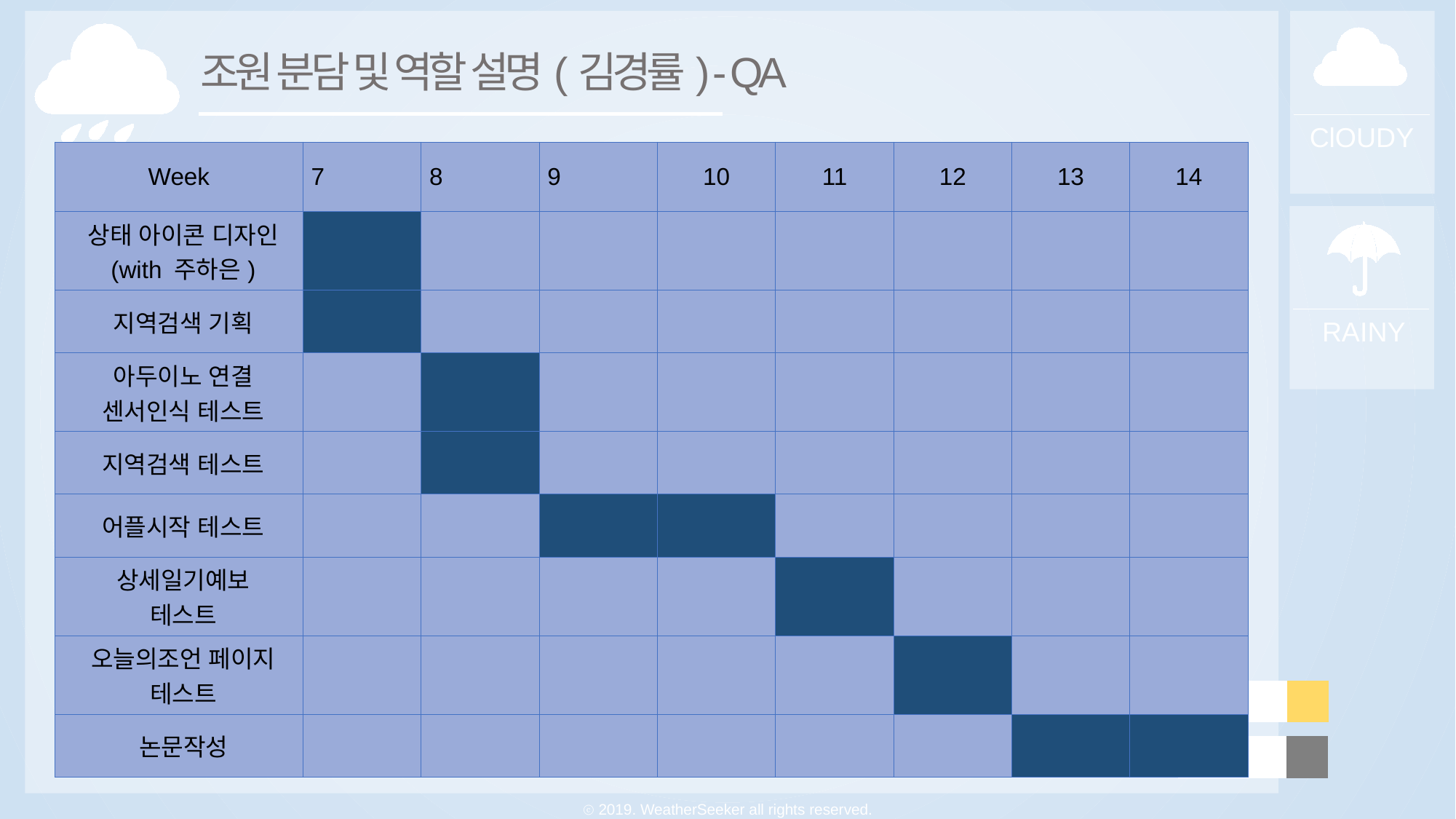

조원 분담 및 역할 설명(김경률) - QA
ClOUDY

| Week | 7 | 8 | 9 | 10 | 11 | 12 | 13 | 14 |
| --- | --- | --- | --- | --- | --- | --- | --- | --- |
| 상태 아이콘 디자인 (with 주하은) |  |  |  |  |  |  |  |  |
| 지역검색 기획 |  |  |  |  |  |  |  |  |
| 아두이노 연결 센서인식 테스트 |  |  |  |  |  |  |  |  |
| 지역검색 테스트 |  |  |  |  |  |  |  |  |
| 어플시작 테스트 |  |  |  |  |  |  |  |  |
| 상세일기예보 테스트 |  |  |  |  |  |  |  |  |
| 오늘의조언 페이지 테스트 |  |  |  |  |  |  |  |  |
| 논문작성 |  |  |  |  |  |  |  |  |

RAINY